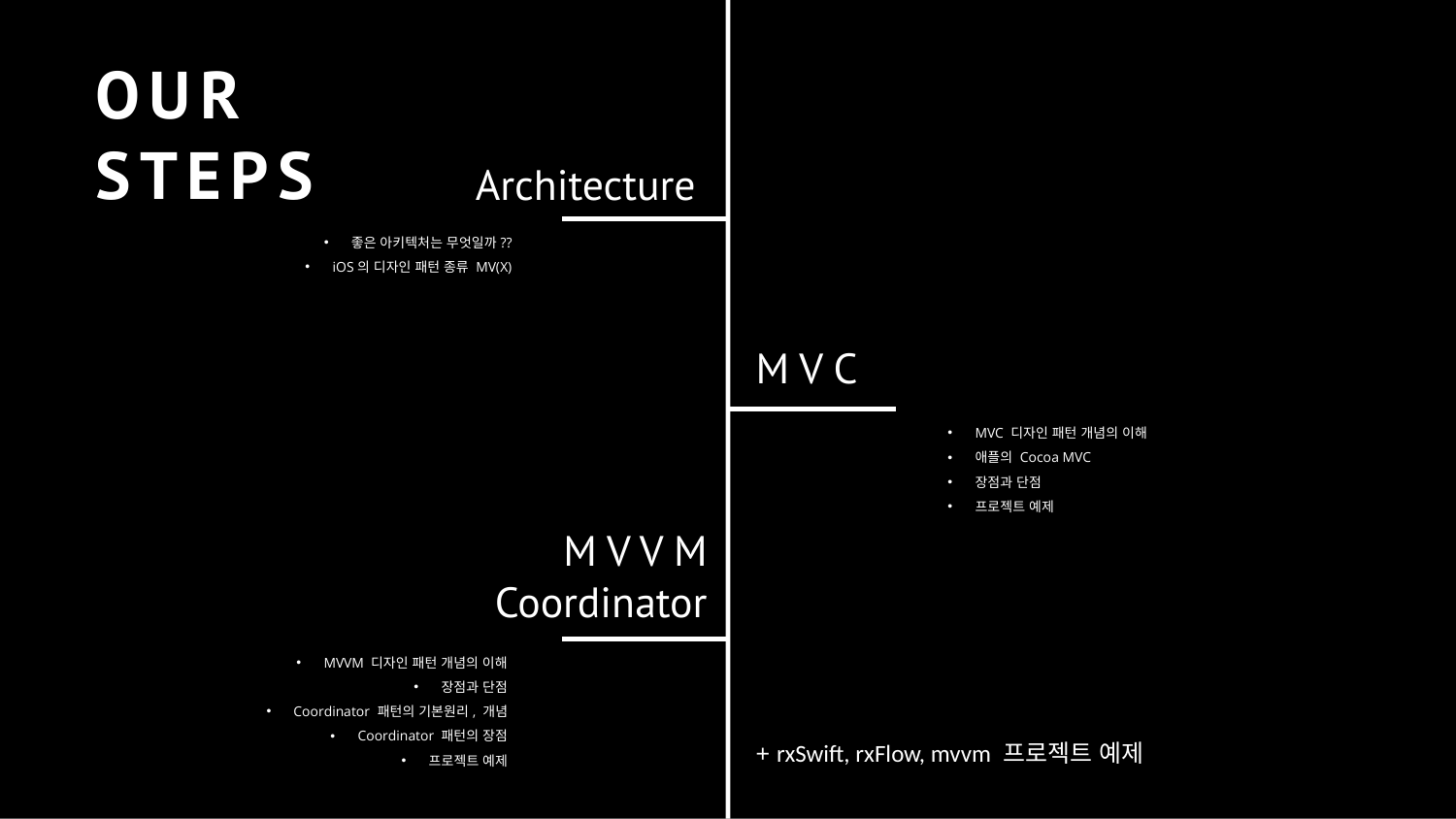

OUR
STEPS
Architecture
좋은 아키텍처는 무엇일까??
iOS의 디자인 패턴 종류 MV(X)
M V C
MVC 디자인 패턴 개념의 이해
애플의 Cocoa MVC
장점과 단점
프로젝트 예제
M V V M
Coordinator
MVVM 디자인 패턴 개념의 이해
장점과 단점
Coordinator 패턴의 기본원리, 개념
Coordinator 패턴의 장점
프로젝트 예제
+ rxSwift, rxFlow, mvvm 프로젝트 예제